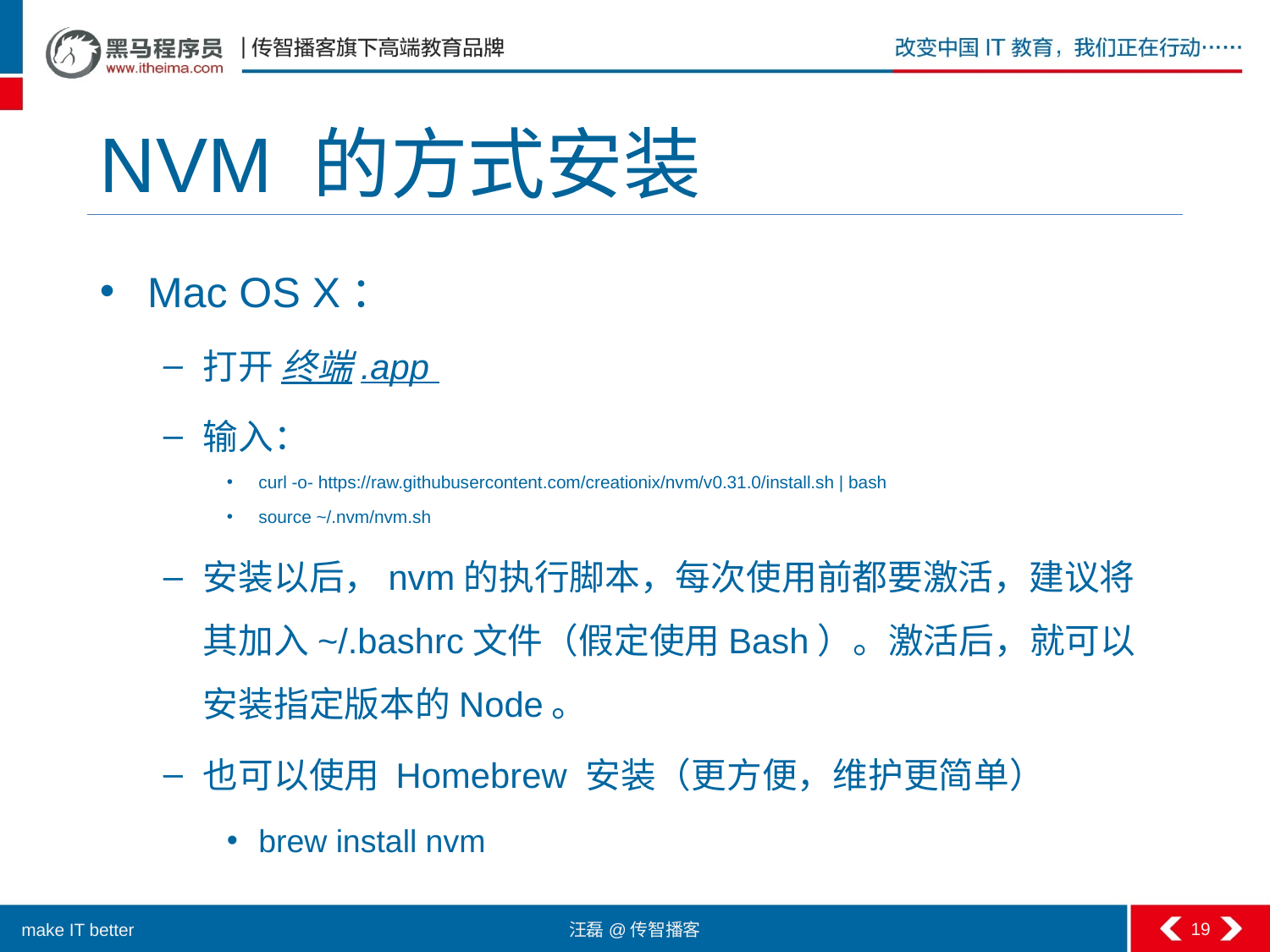

# NVM 的方式安装
Mac OS X：
打开 终端.app
输入：
curl -o- https://raw.githubusercontent.com/creationix/nvm/v0.31.0/install.sh | bash
source ~/.nvm/nvm.sh
安装以后，nvm的执行脚本，每次使用前都要激活，建议将其加入~/.bashrc文件（假定使用Bash）。激活后，就可以安装指定版本的Node。
也可以使用 Homebrew 安装（更方便，维护更简单）
brew install nvm

19
汪磊@传智播客
make IT better